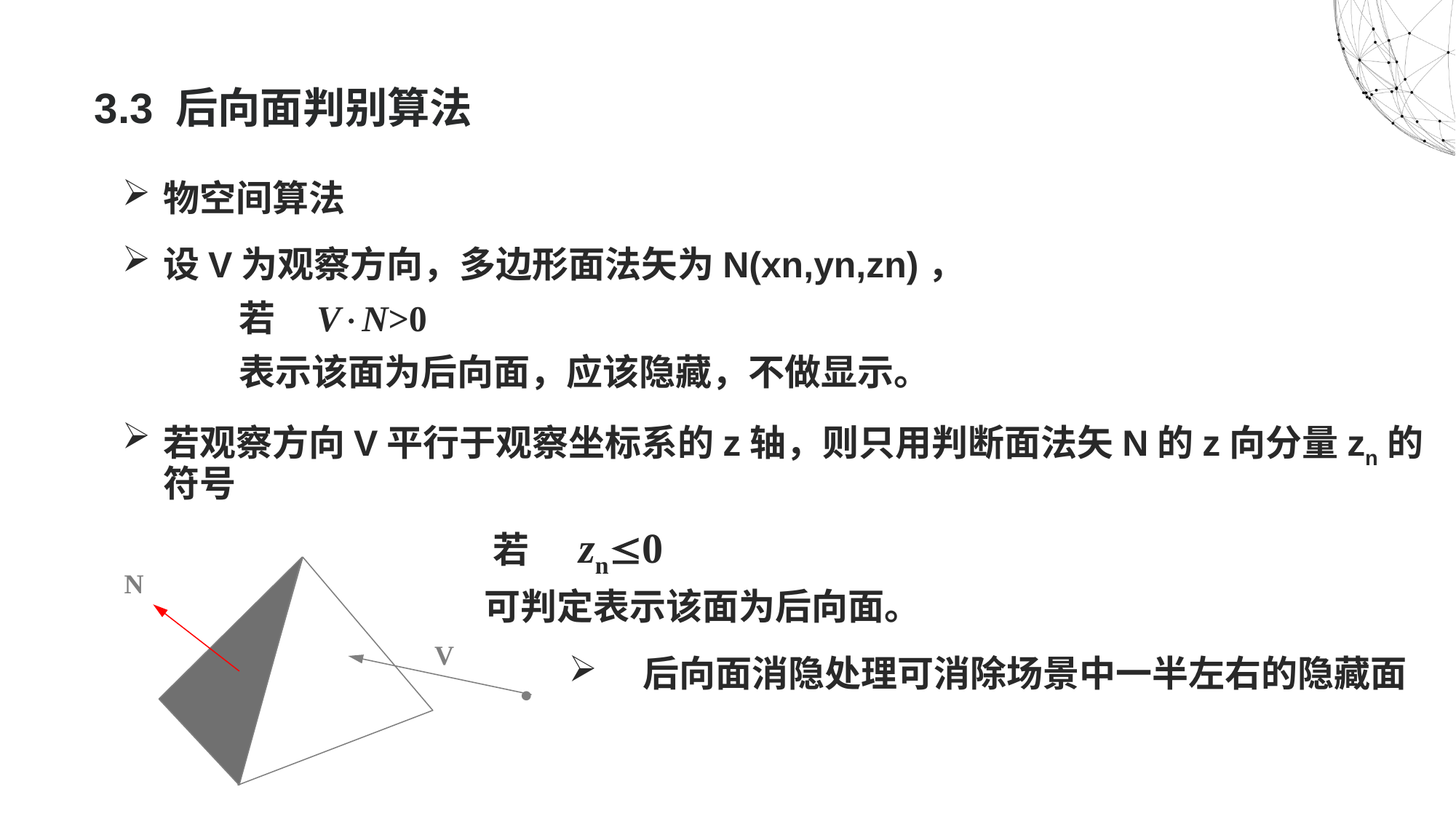

# 3.3 后向面判别算法
物空间算法
设V为观察方向，多边形面法矢为N(xn,yn,zn)，
    若    V⋅N>0
    表示该面为后向面，应该隐藏，不做显示。
若观察方向V平行于观察坐标系的z轴，则只用判断面法矢N的z向分量zn的符号
                                   若     zn≤0
                                  可判定表示该面为后向面。

N

V

•
   后向面消隐处理可消除场景中一半左右的隐藏面